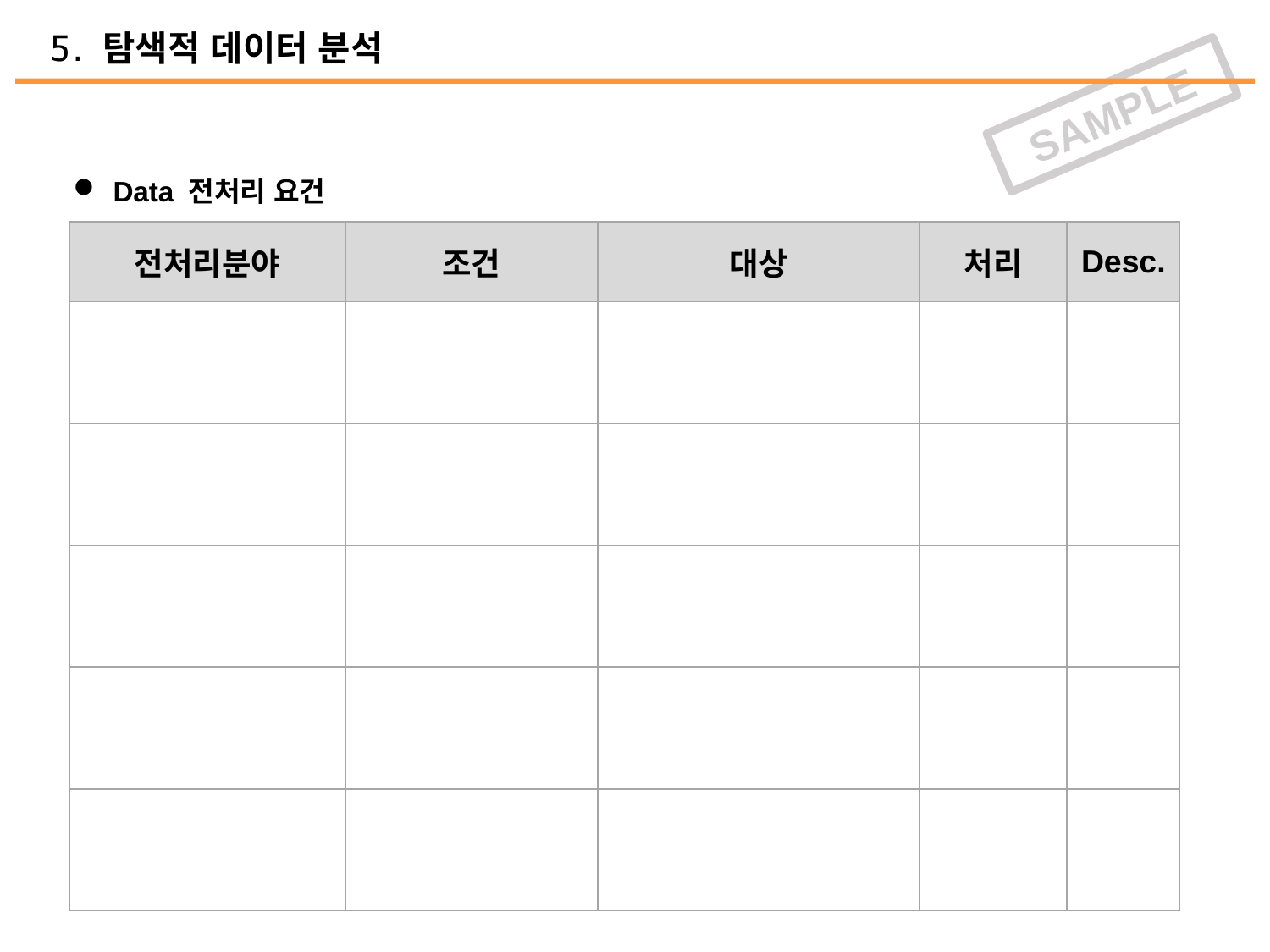

5. 탐색적 데이터 분석

SAMPLE
Data 전처리 요건
| 전처리분야 | 조건 | 대상 | 처리 | Desc. |
| --- | --- | --- | --- | --- |
|  |  |  |  |  |
|  |  |  |  |  |
|  |  |  |  |  |
|  |  |  |  |  |
|  |  |  |  |  |